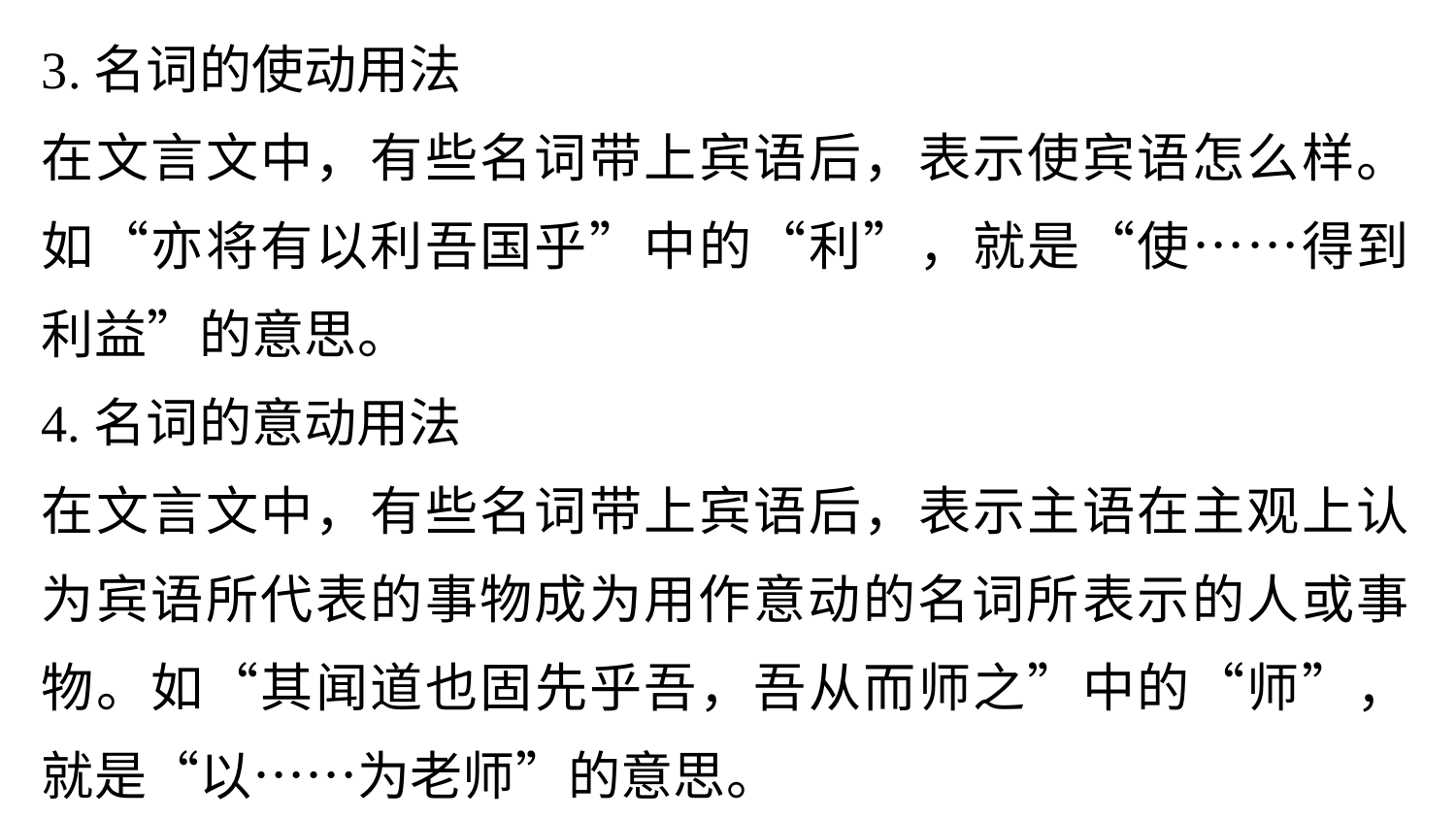

3.名词的使动用法
在文言文中，有些名词带上宾语后，表示使宾语怎么样。如“亦将有以利吾国乎”中的“利”，就是“使……得到利益”的意思。
4.名词的意动用法
在文言文中，有些名词带上宾语后，表示主语在主观上认为宾语所代表的事物成为用作意动的名词所表示的人或事物。如“其闻道也固先乎吾，吾从而师之”中的“师”，就是“以……为老师”的意思。